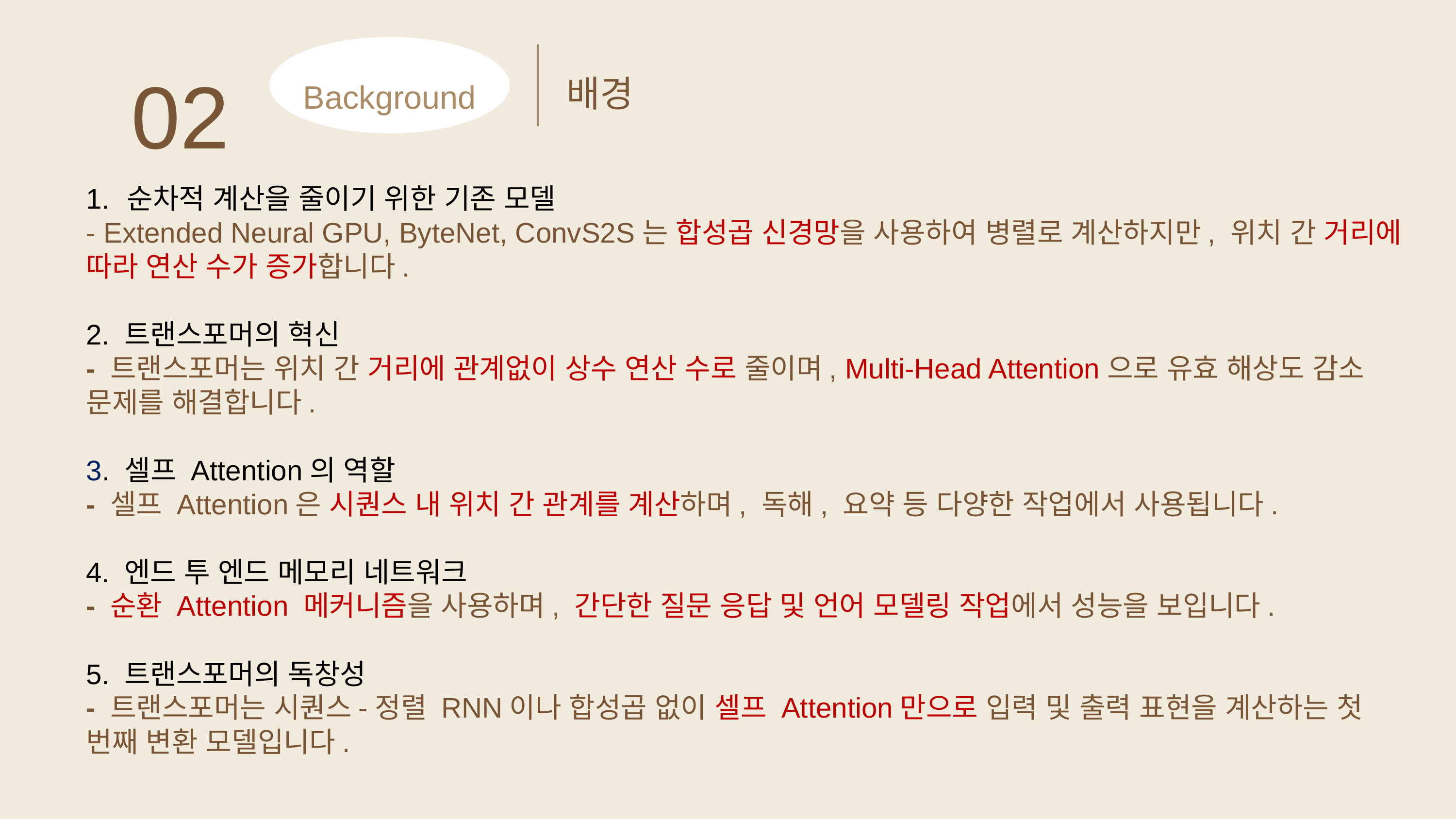

02

배경
Background
순차적 계산을 줄이기 위한 기존 모델
- Extended Neural GPU, ByteNet, ConvS2S는 합성곱 신경망을 사용하여 병렬로 계산하지만, 위치 간 거리에 따라 연산 수가 증가합니다.

2. 트랜스포머의 혁신
- 트랜스포머는 위치 간 거리에 관계없이 상수 연산 수로 줄이며, Multi-Head Attention으로 유효 해상도 감소 문제를 해결합니다.

3. 셀프 Attention의 역할
- 셀프 Attention은 시퀀스 내 위치 간 관계를 계산하며, 독해, 요약 등 다양한 작업에서 사용됩니다.

4. 엔드 투 엔드 메모리 네트워크
- 순환 Attention 메커니즘을 사용하며, 간단한 질문 응답 및 언어 모델링 작업에서 성능을 보입니다.

5. 트랜스포머의 독창성
- 트랜스포머는 시퀀스-정렬 RNN이나 합성곱 없이 셀프 Attention만으로 입력 및 출력 표현을 계산하는 첫 번째 변환 모델입니다.